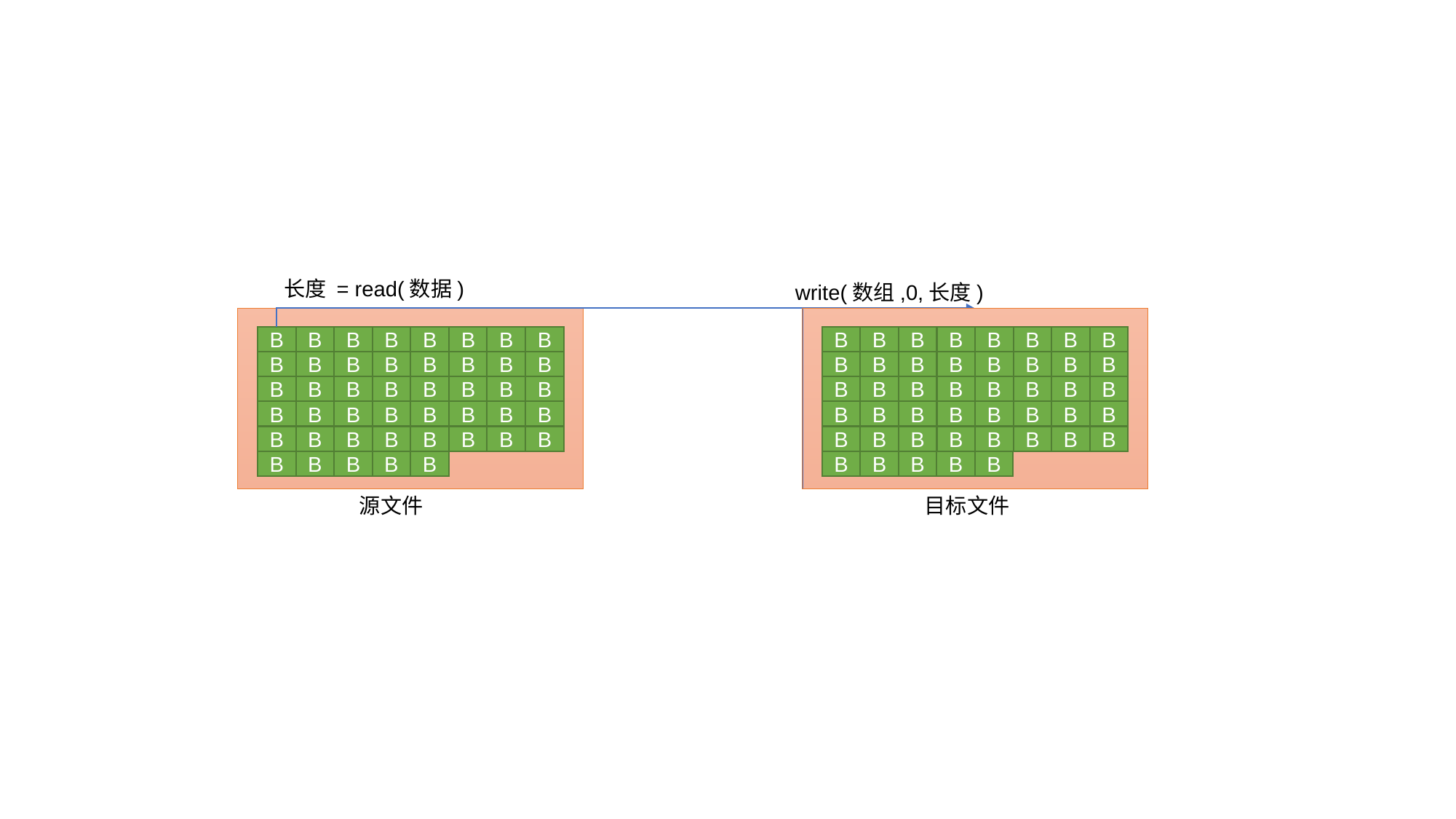

长度 = read(数据)
write(数组,0,长度)

B
B
B
B
B
B
B
B
B
B
B
B
B
B
B
B
B
B
B
B
B
B
B
B
B
B
B
B
B
B
B
B
B
B
B
B
B
B
B
B
B
B
B
B
B
B
B
B
B
B
B
B
B
B
B
B
B
B
B
B
B
B
B
B
B
B
B
B
B
B
B
B
B
B
B
B
B
B
B
B
B
B
B
B
B
B
B
B
B
B
源文件
目标文件